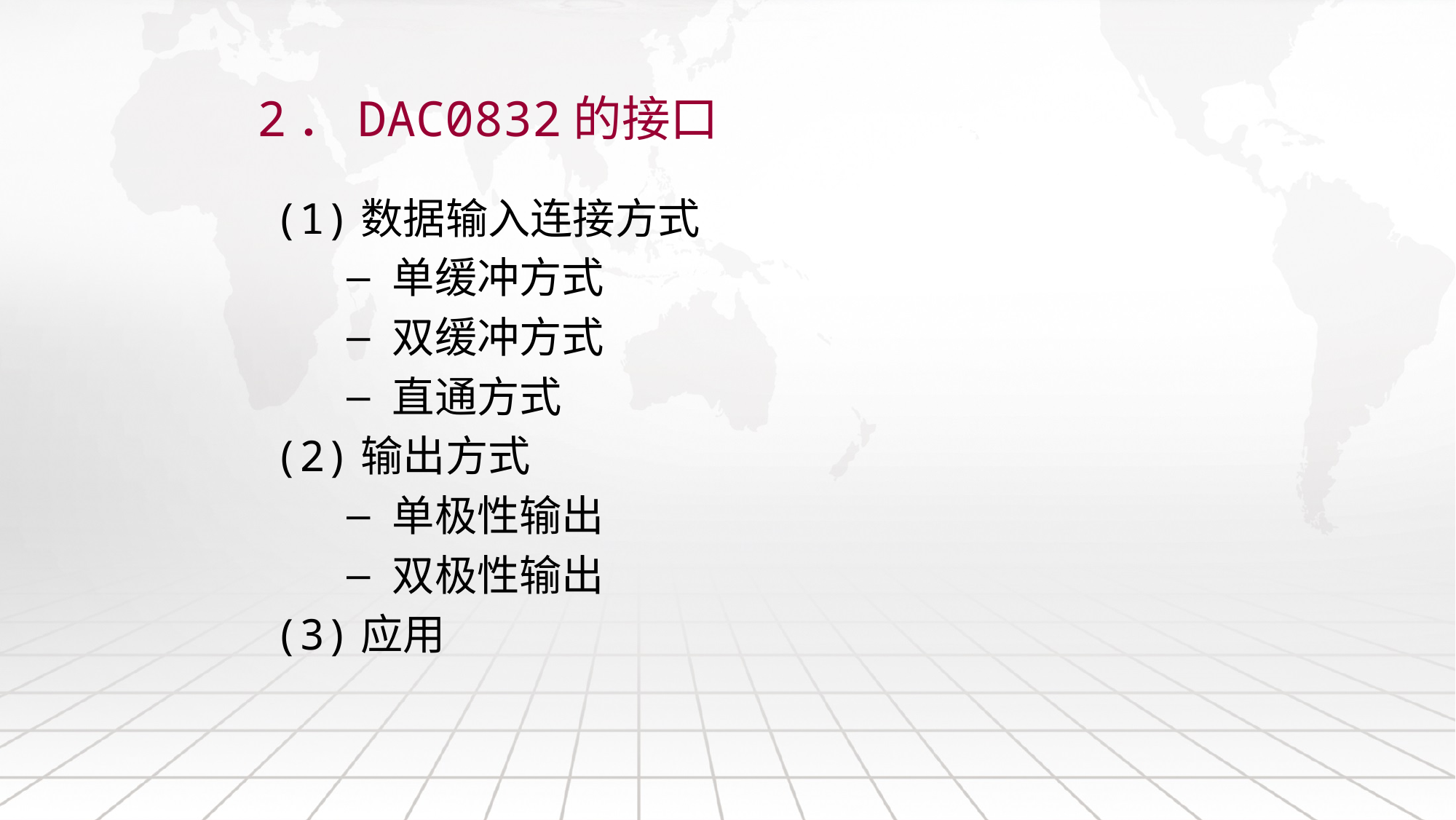

# 2．DAC0832的接口
(1)数据输入连接方式
单缓冲方式
双缓冲方式
直通方式
(2)输出方式
单极性输出
双极性输出
(3)应用